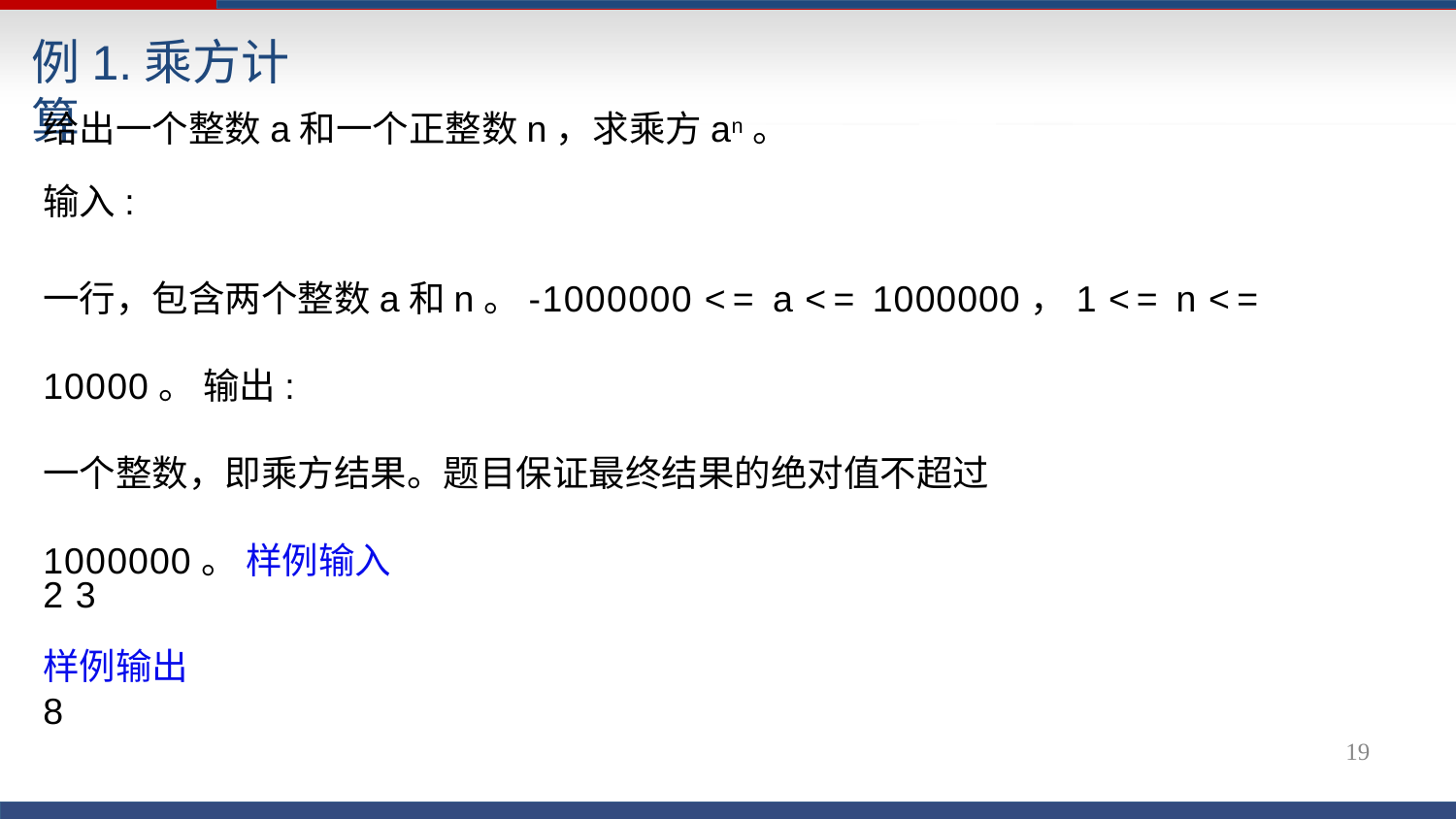

# 例1.乘方计算
给出一个整数a和一个正整数n，求乘方an。

输入:
一行，包含两个整数a和n。-1000000 <= a <= 1000000，1 <= n <= 10000。 输出:
一个整数，即乘方结果。题目保证最终结果的绝对值不超过1000000。 样例输入
2 3

样例输出
8
19